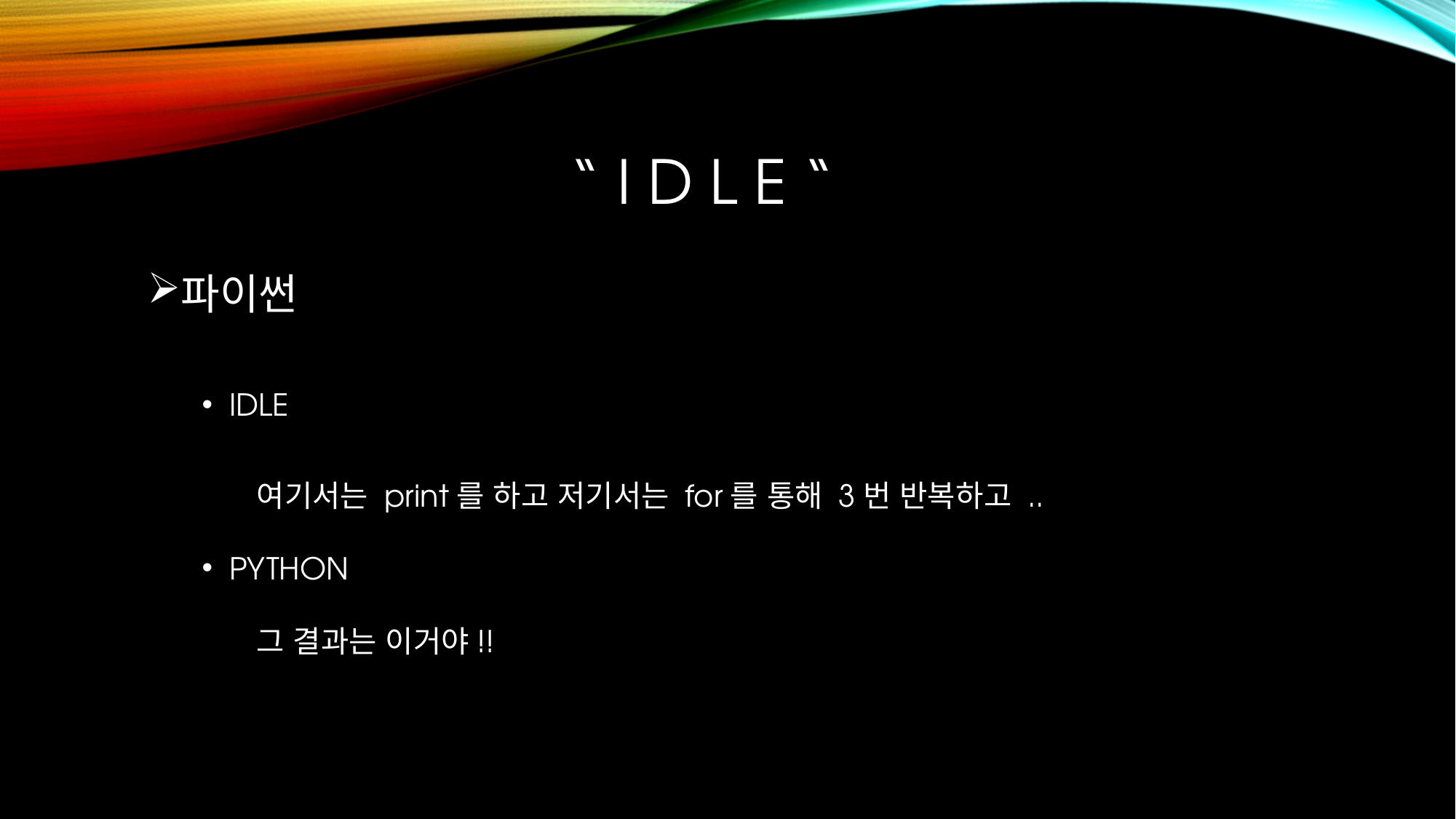

# “ I D L E “
파이썬

IDLE

여기서는 print를 하고 저기서는 for를 통해 3번 반복하고 ..

PYTHON

그 결과는 이거야!!